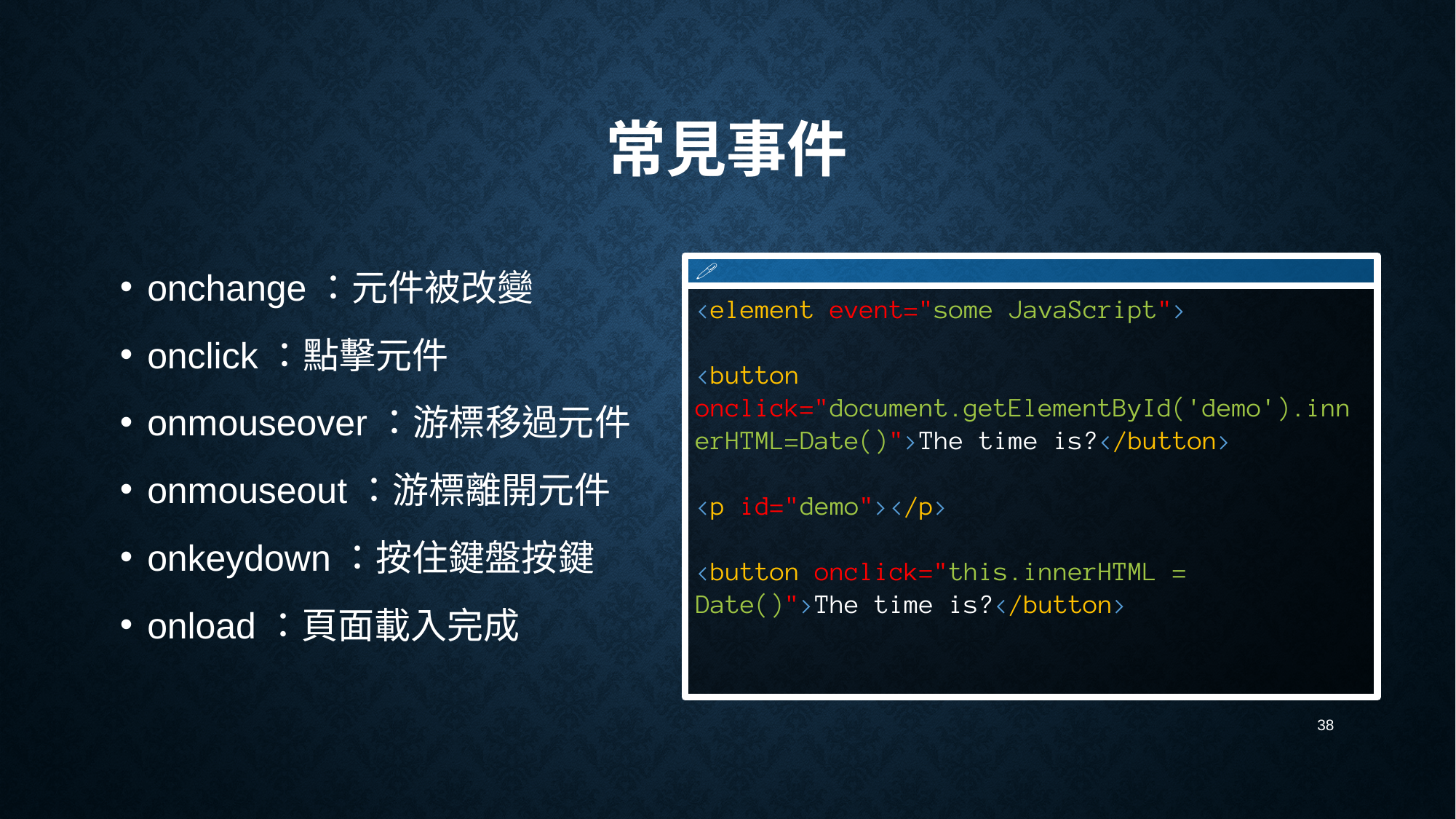

# 常見事件
onchange：元件被改變
onclick：點擊元件
onmouseover：游標移過元件
onmouseout：游標離開元件
onkeydown：按住鍵盤按鍵
onload：頁面載入完成
🖊
<element event="some JavaScript">

<button onclick="document.getElementById('demo').innerHTML=Date()">The time is?</button>

<p id="demo"></p>

<button onclick="this.innerHTML = Date()">The time is?</button>
38